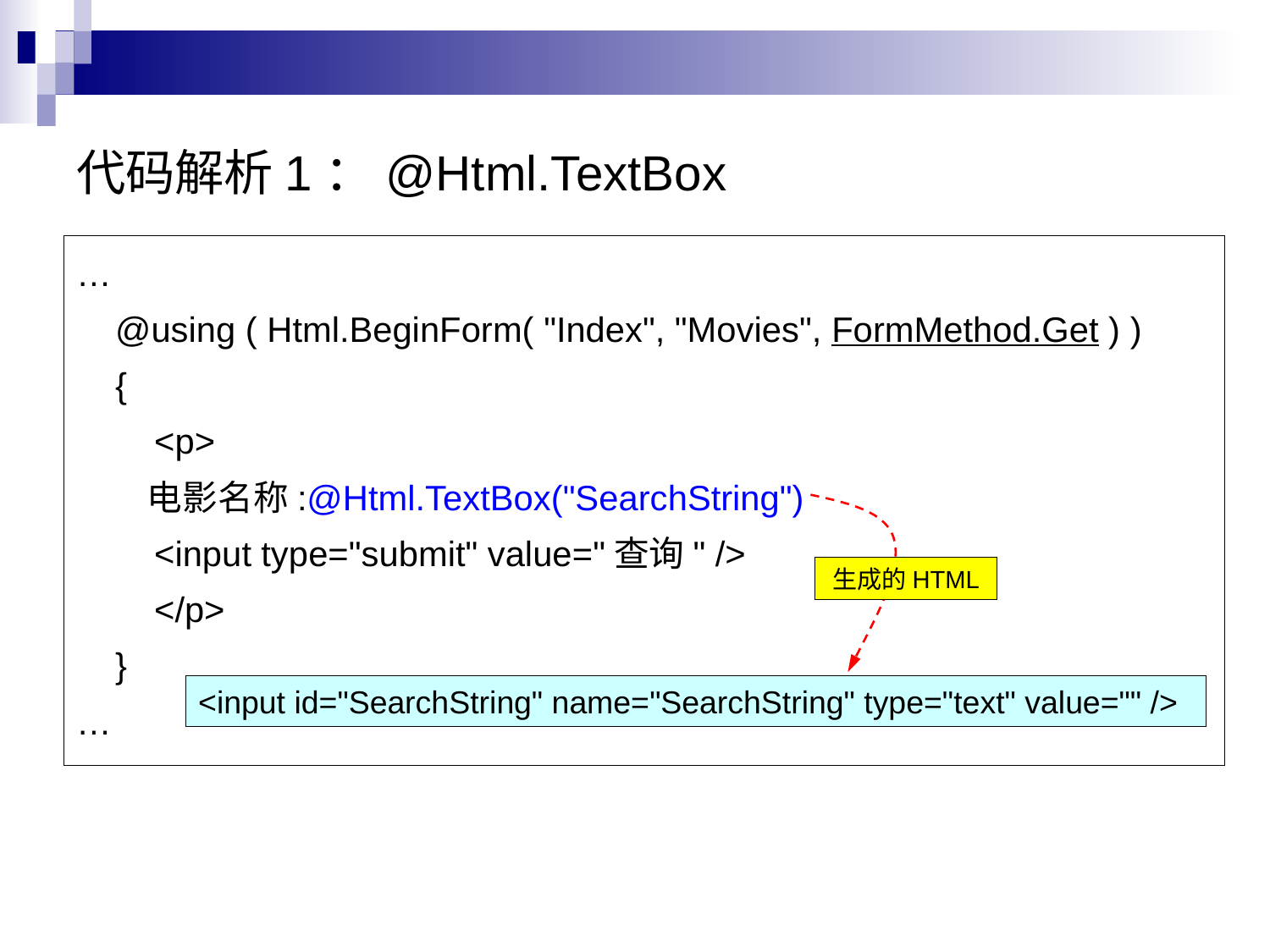

代码解析1：@Html.TextBox
…
    @using ( Html.BeginForm( "Index", "Movies", FormMethod.Get ) )
    {
        <p>
        电影名称:@Html.TextBox("SearchString")
        <input type="submit" value="查询" />
        </p>
    }
…

生成的HTML
<input id="SearchString" name="SearchString" type="text" value="" />